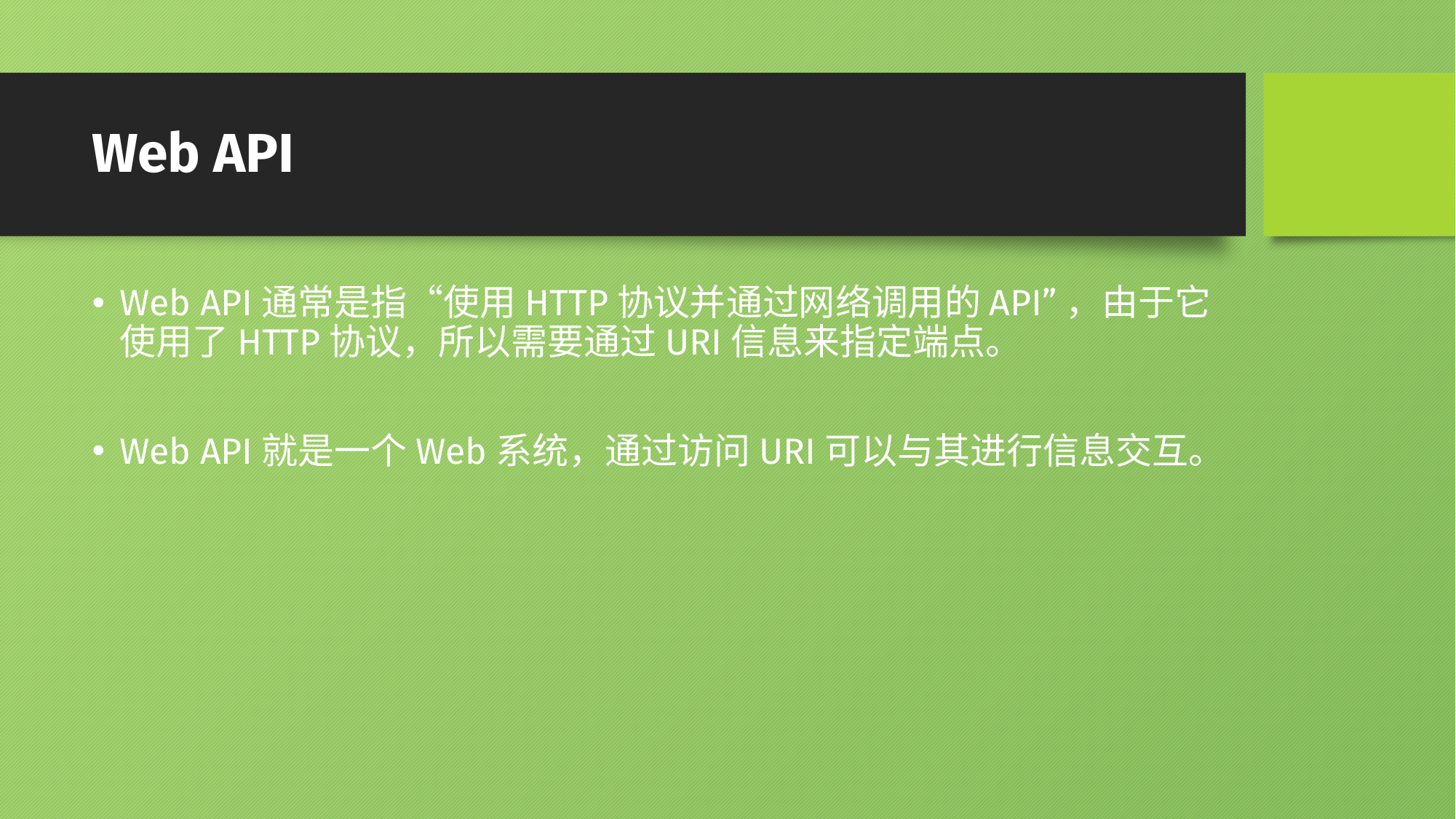

# Web API
Web API通常是指“使用HTTP协议并通过网络调用的API”，由于它使用了HTTP协议，所以需要通过URI信息来指定端点。

Web API就是一个Web系统，通过访问URI可以与其进行信息交互。